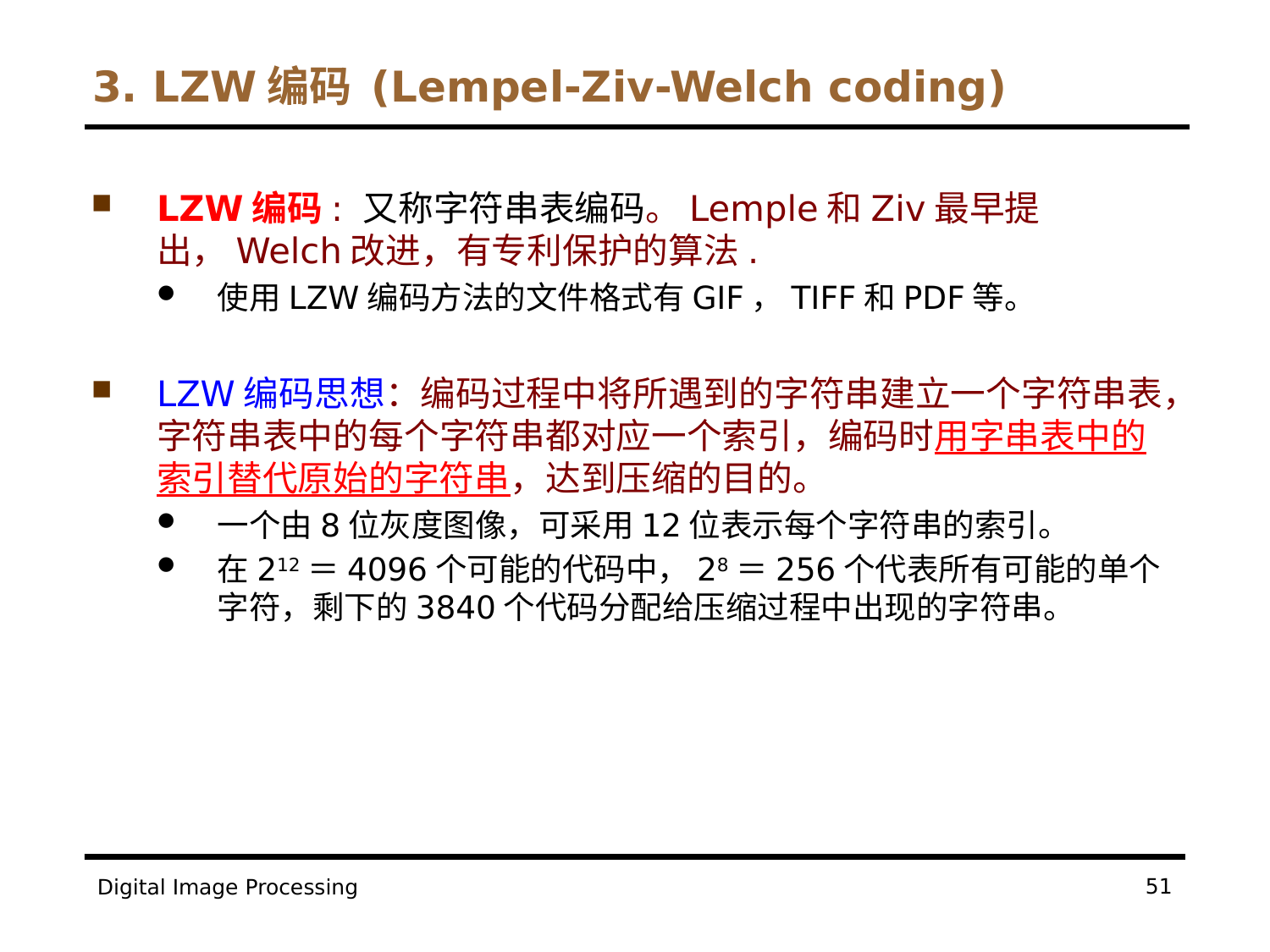

# 3. LZW编码 (Lempel-Ziv-Welch coding)
LZW编码: 又称字符串表编码。Lemple和Ziv最早提出，Welch改进，有专利保护的算法.
使用LZW编码方法的文件格式有GIF，TIFF和PDF等。

LZW编码思想：编码过程中将所遇到的字符串建立一个字符串表，字符串表中的每个字符串都对应一个索引，编码时用字串表中的索引替代原始的字符串，达到压缩的目的。
一个由8位灰度图像，可采用12位表示每个字符串的索引。
在212＝4096个可能的代码中，28＝256个代表所有可能的单个字符，剩下的3840个代码分配给压缩过程中出现的字符串。

51
Digital Image Processing